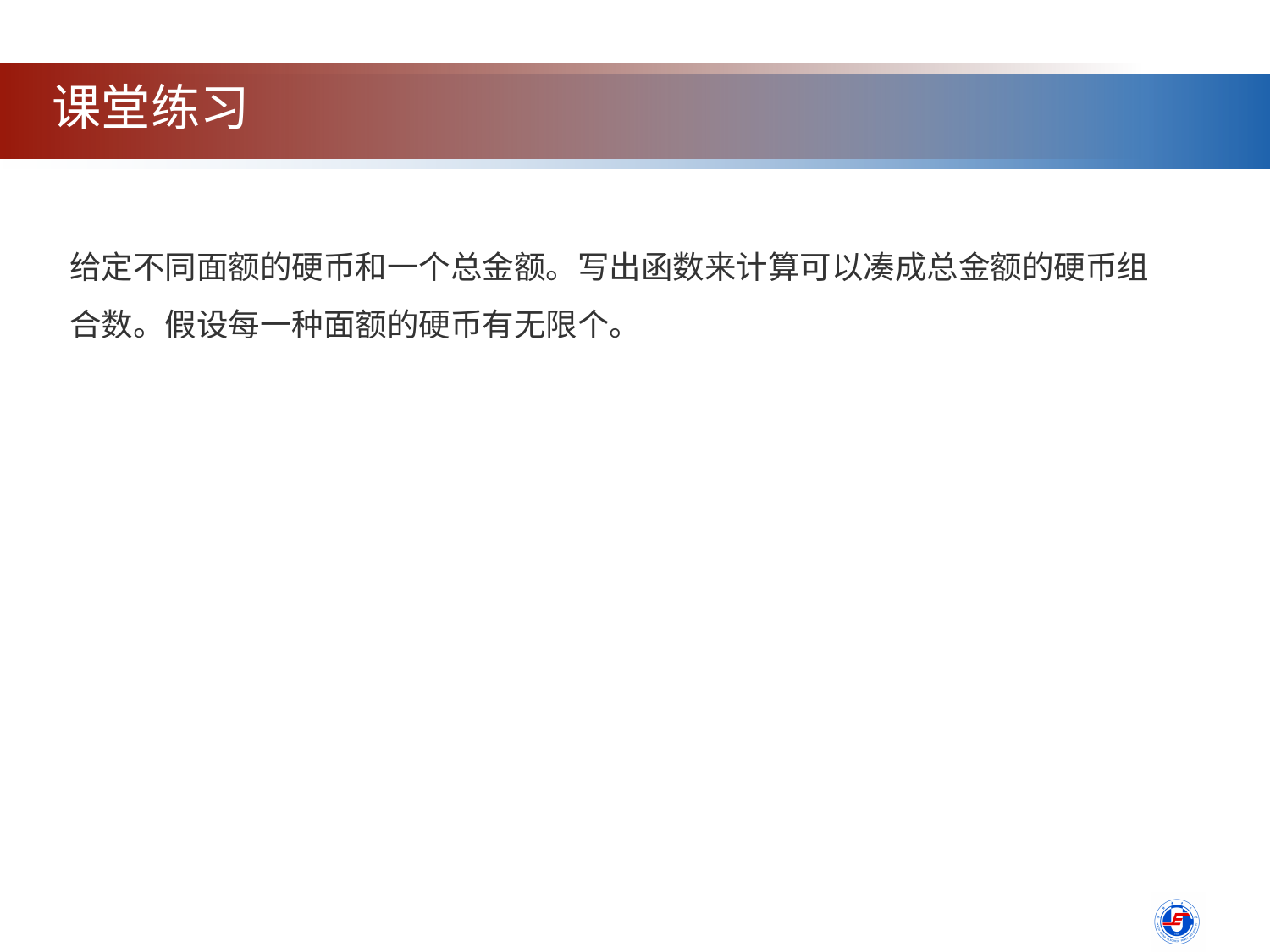

课堂练习
给定不同面额的硬币和一个总金额。写出函数来计算可以凑成总金额的硬币组合数。假设每一种面额的硬币有无限个。